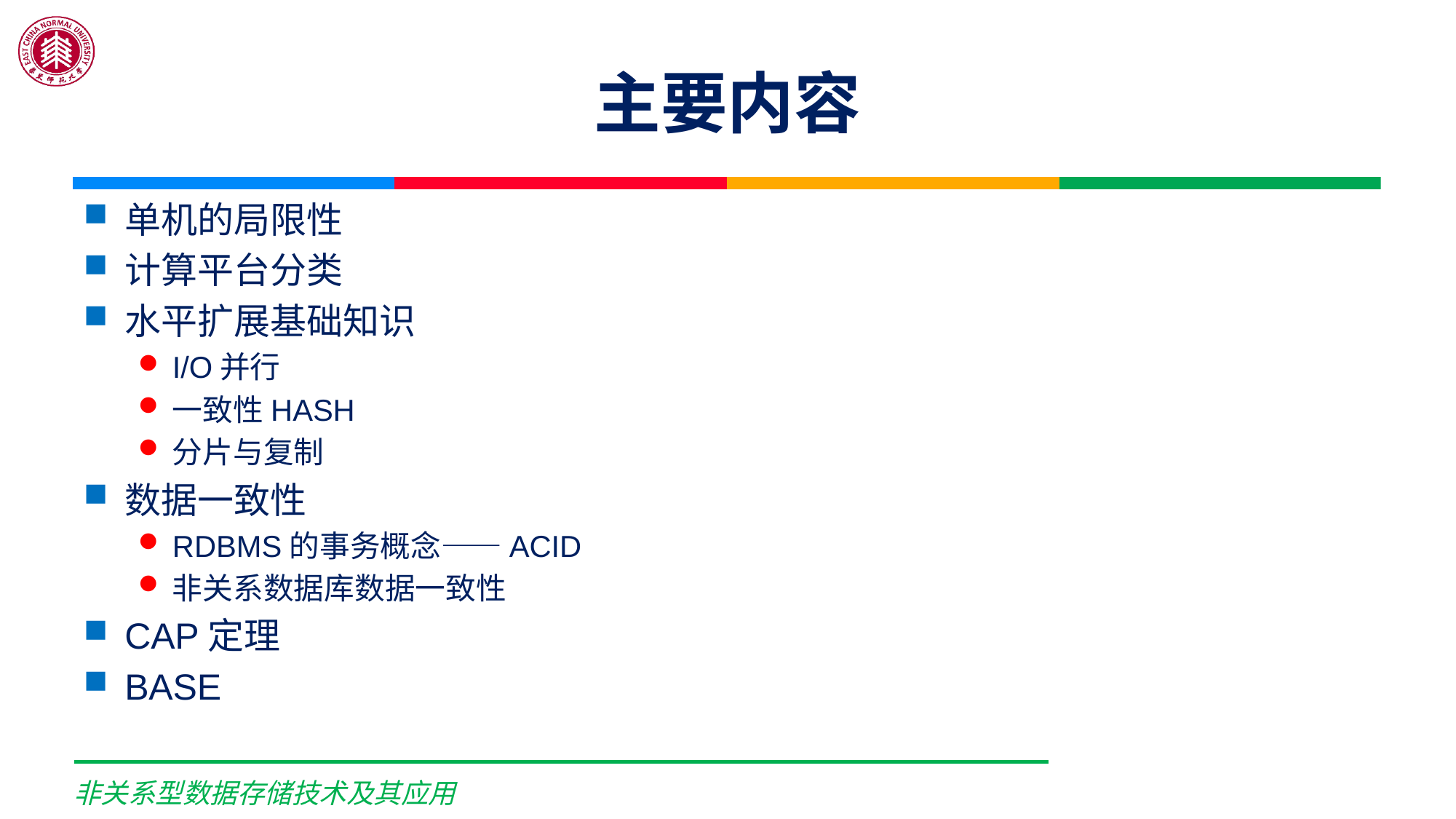

# 主要内容
单机的局限性
计算平台分类
水平扩展基础知识
I/O并行
一致性HASH
分片与复制
数据一致性
RDBMS的事务概念——ACID
非关系数据库数据一致性
CAP定理
BASE